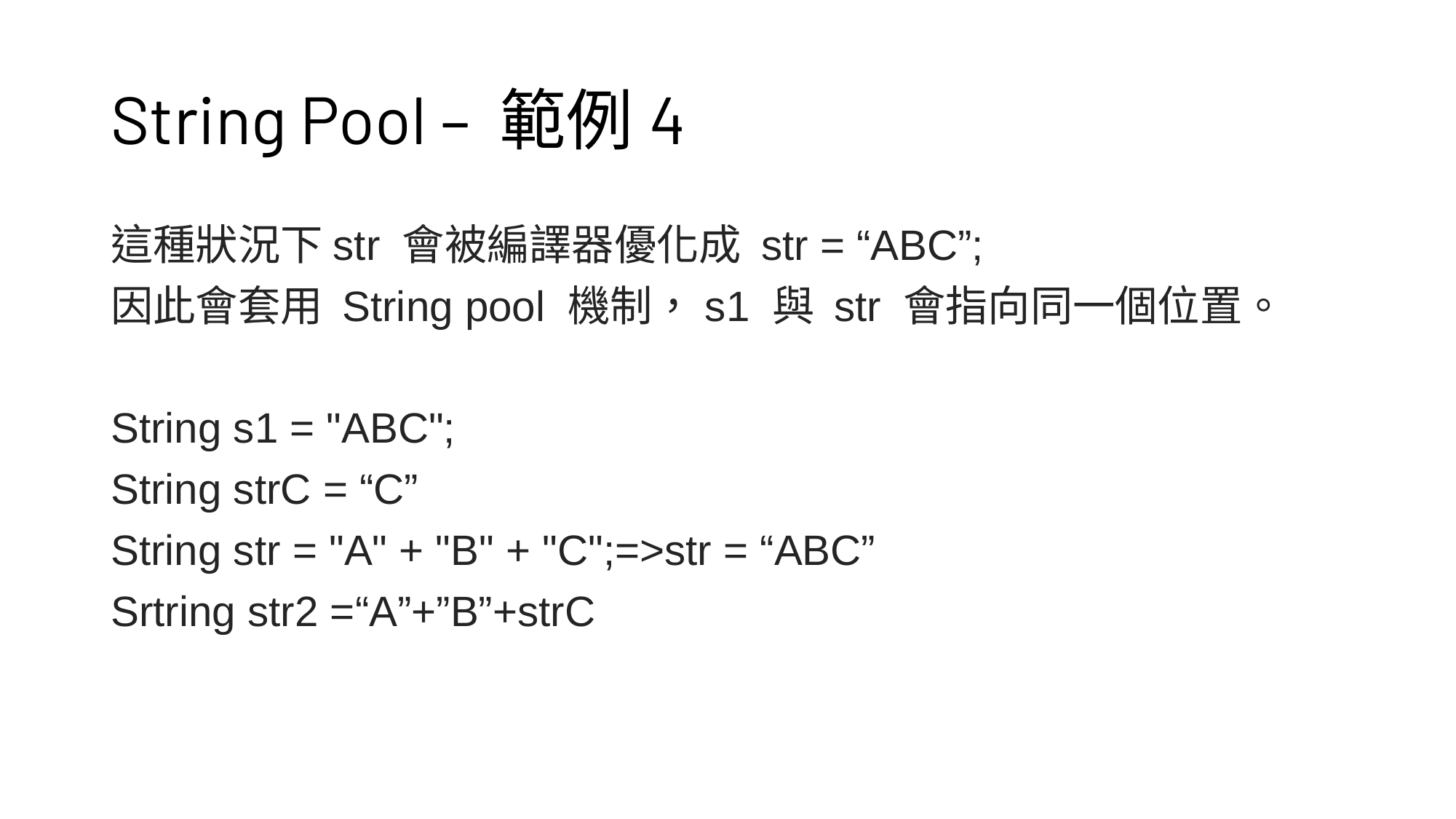

# String Pool – 範例4
這種狀況下str 會被編譯器優化成 str = “ABC”;
因此會套用 String pool 機制，s1 與 str 會指向同一個位置。

String s1 = "ABC";
String strC = “C”
String str = "A" + "B" + "C";=>str = “ABC”
Srtring str2 =“A”+”B”+strC